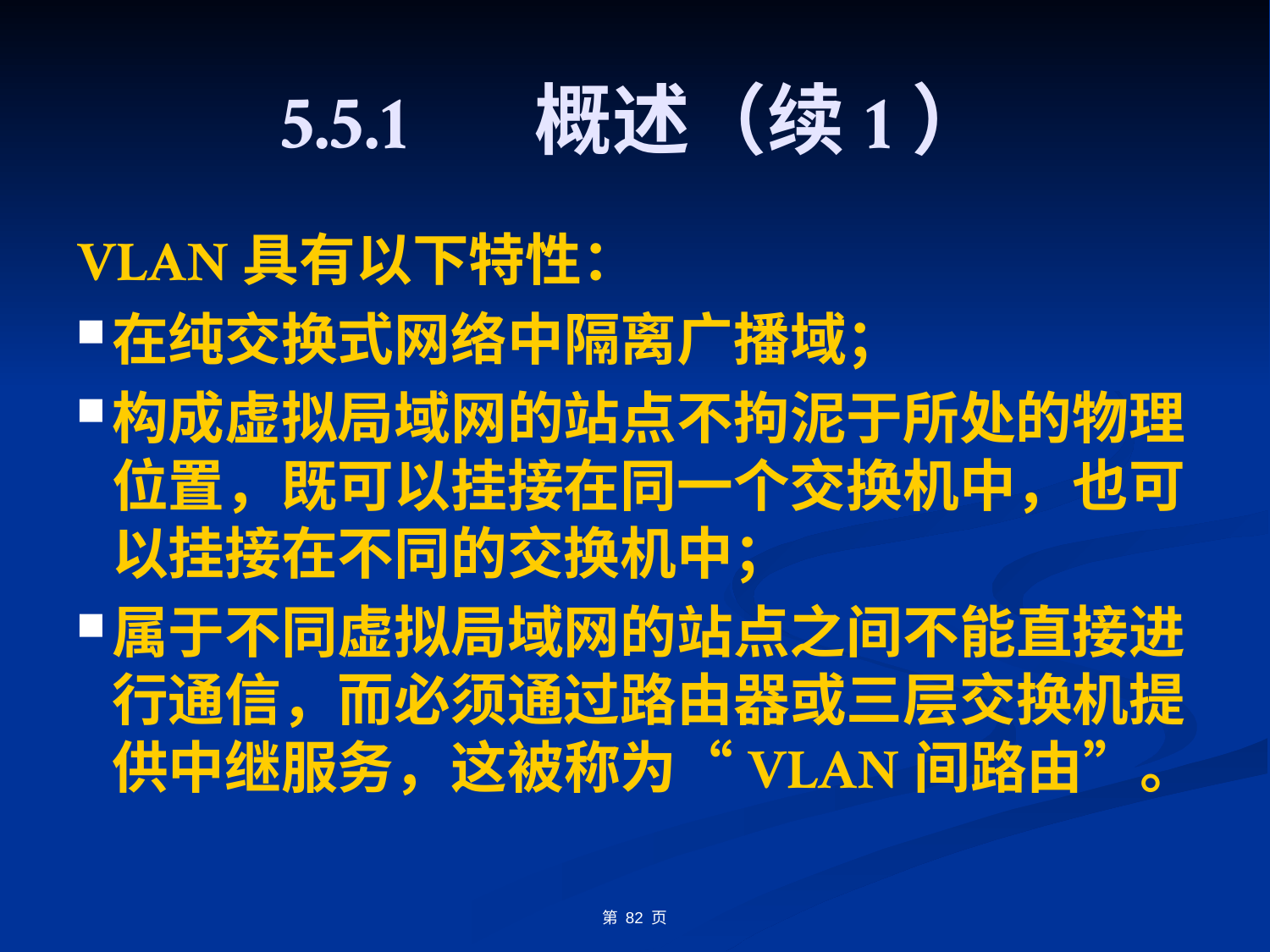

# 5.5.1	概述（续1）
VLAN具有以下特性：
在纯交换式网络中隔离广播域；
构成虚拟局域网的站点不拘泥于所处的物理位置，既可以挂接在同一个交换机中，也可以挂接在不同的交换机中；
属于不同虚拟局域网的站点之间不能直接进行通信，而必须通过路由器或三层交换机提供中继服务，这被称为“VLAN间路由”。
第 82 页